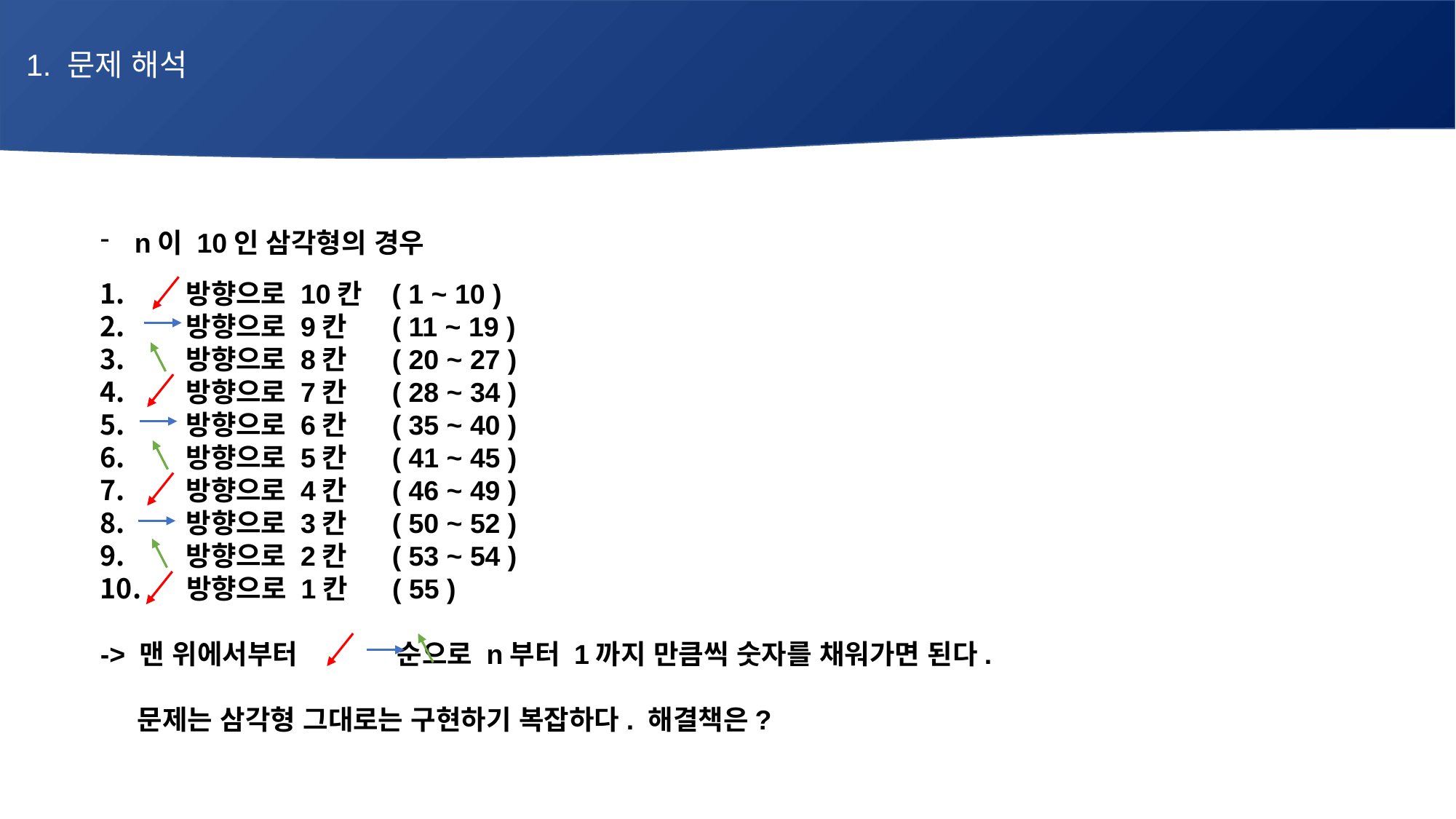

1. 문제 해석
# 매주 1 과제 LV2
n이 10인 삼각형의 경우

     방향으로 10칸   ( 1 ~ 10 )
     방향으로 9칸     ( 11 ~ 19 )
     방향으로 8칸     ( 20 ~ 27 )
     방향으로 7칸     ( 28 ~ 34 )
     방향으로 6칸     ( 35 ~ 40 )
     방향으로 5칸     ( 41 ~ 45 )
     방향으로 4칸     ( 46 ~ 49 )
     방향으로 3칸     ( 50 ~ 52 )
     방향으로 2칸     ( 53 ~ 54 )
     방향으로 1칸     ( 55 )

-> 맨 위에서부터             순으로 n부터 1까지 만큼씩 숫자를 채워가면 된다.

    문제는 삼각형 그대로는 구현하기 복잡하다. 해결책은?